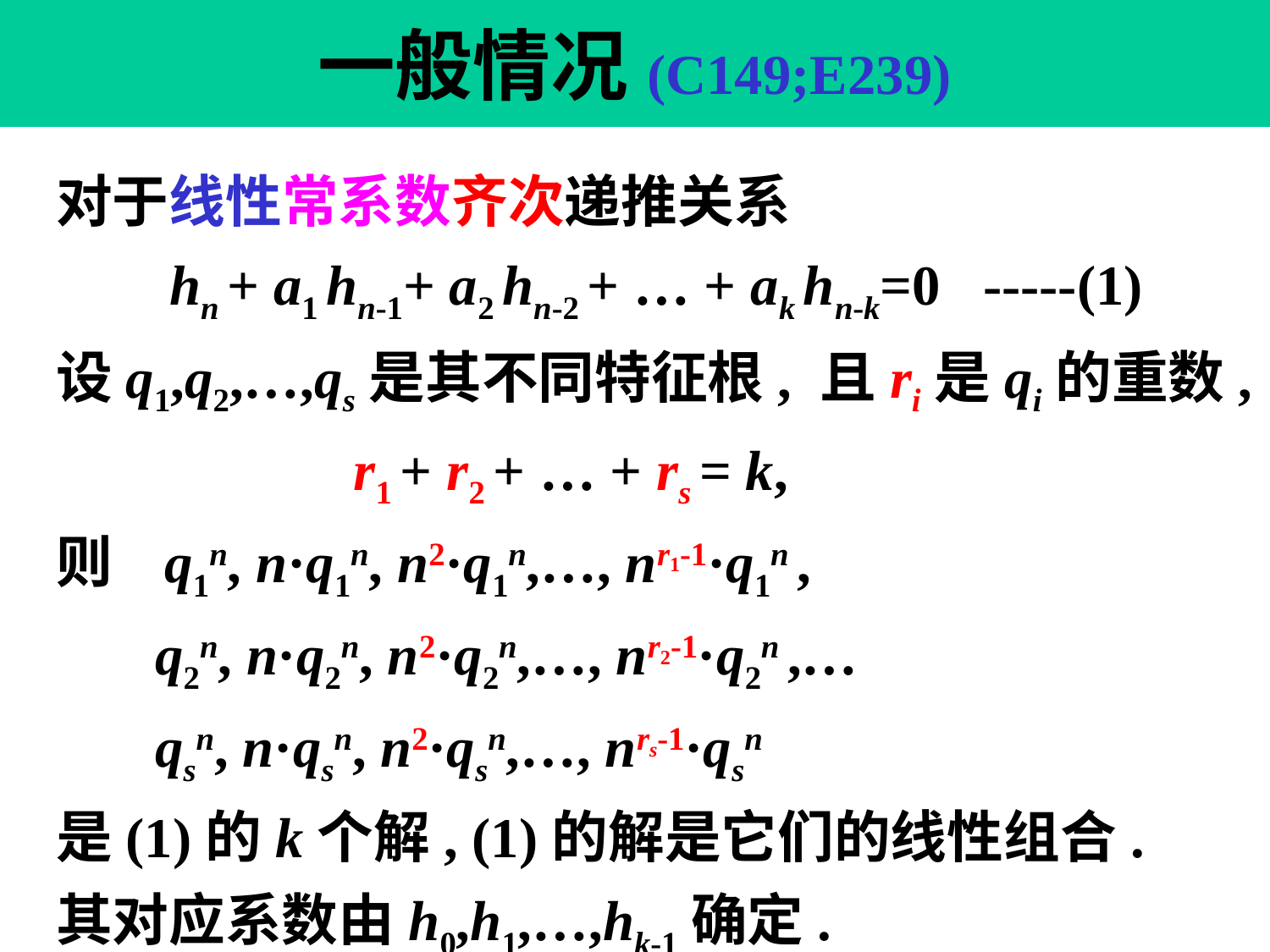

# 一般情况(C149;E239)
对于线性常系数齐次递推关系
        hn + a1 hn-1+ a2 hn-2 + … + ak hn-k=0   -----(1)
设q1,q2,…,qs是其不同特征根, 且ri是qi的重数,
                     r1 + r2 + … + rs = k,
则   q1n, n·q1n, n2·q1n,…, nr1-1·q1n ,
       q2n, n·q2n, n2·q2n,…, nr2-1·q2n ,…
       qsn, n·qsn, n2·qsn,…, nrs-1·qsn
是(1)的k个解, (1)的解是它们的线性组合.
其对应系数由h0,h1,…,hk-1确定.